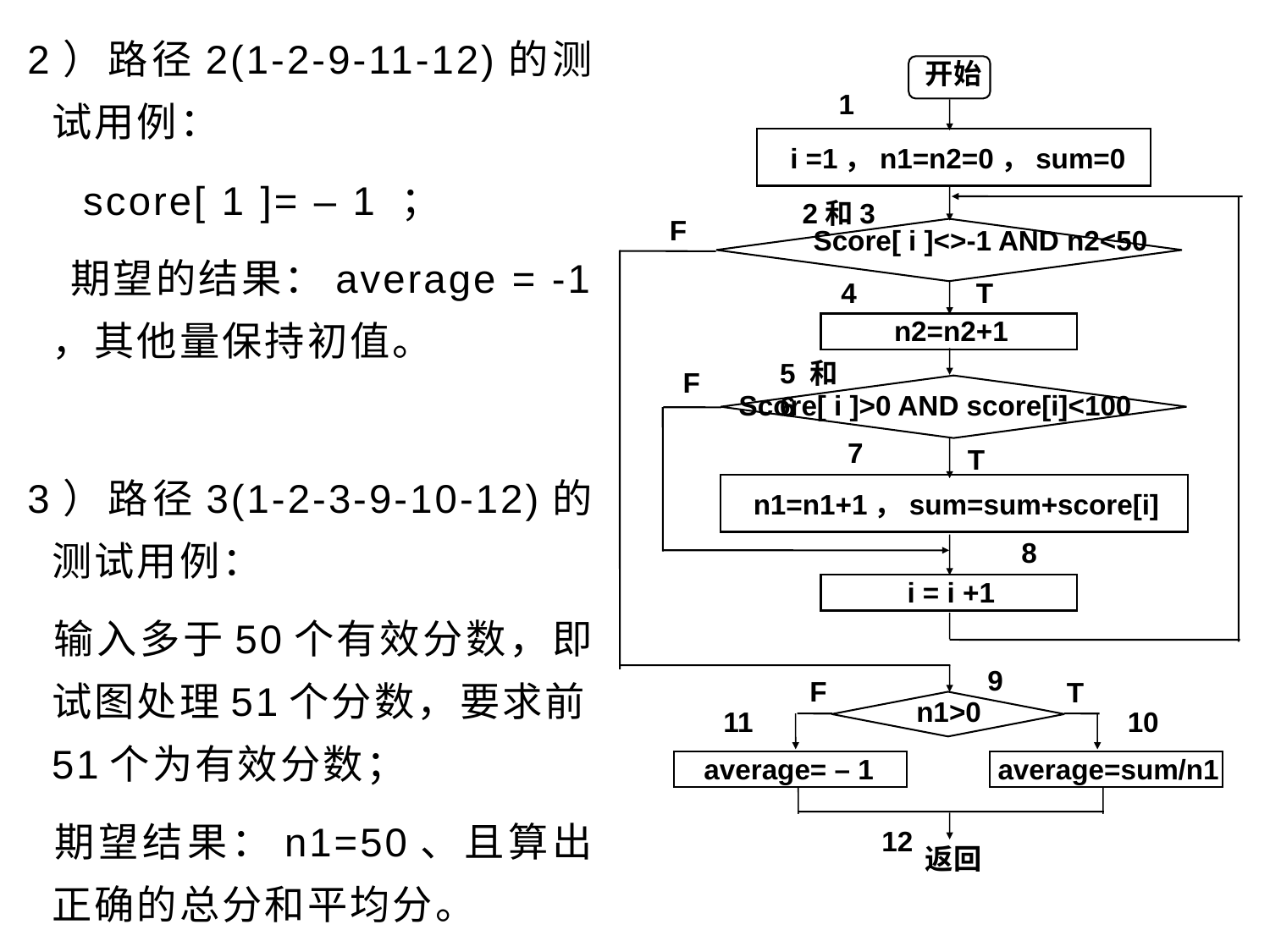

2）路径2(1-2-9-11-12)的测试用例：
    score[ 1 ]= – 1 ；
   期望的结果：average = -1 ，其他量保持初值。

3）路径3(1-2-3-9-10-12)的测试用例：
 		输入多于50个有效分数，即试图处理51个分数，要求前51个为有效分数；
		期望结果：n1=50、且算出正确的总分和平均分。

开始
1

 i =1，n1=n2=0，sum=0

2和3

F

Score[ i ]<>-1 AND n2<50

4
T

n2=n2+1

5和6
F

Score[ i ]>0 AND score[i]<100

7

T
n1=n1+1，sum=sum+score[i]

8

i = i +1

9

F
T

n1>0
11
10

average= – 1
average=sum/n1

12
返回